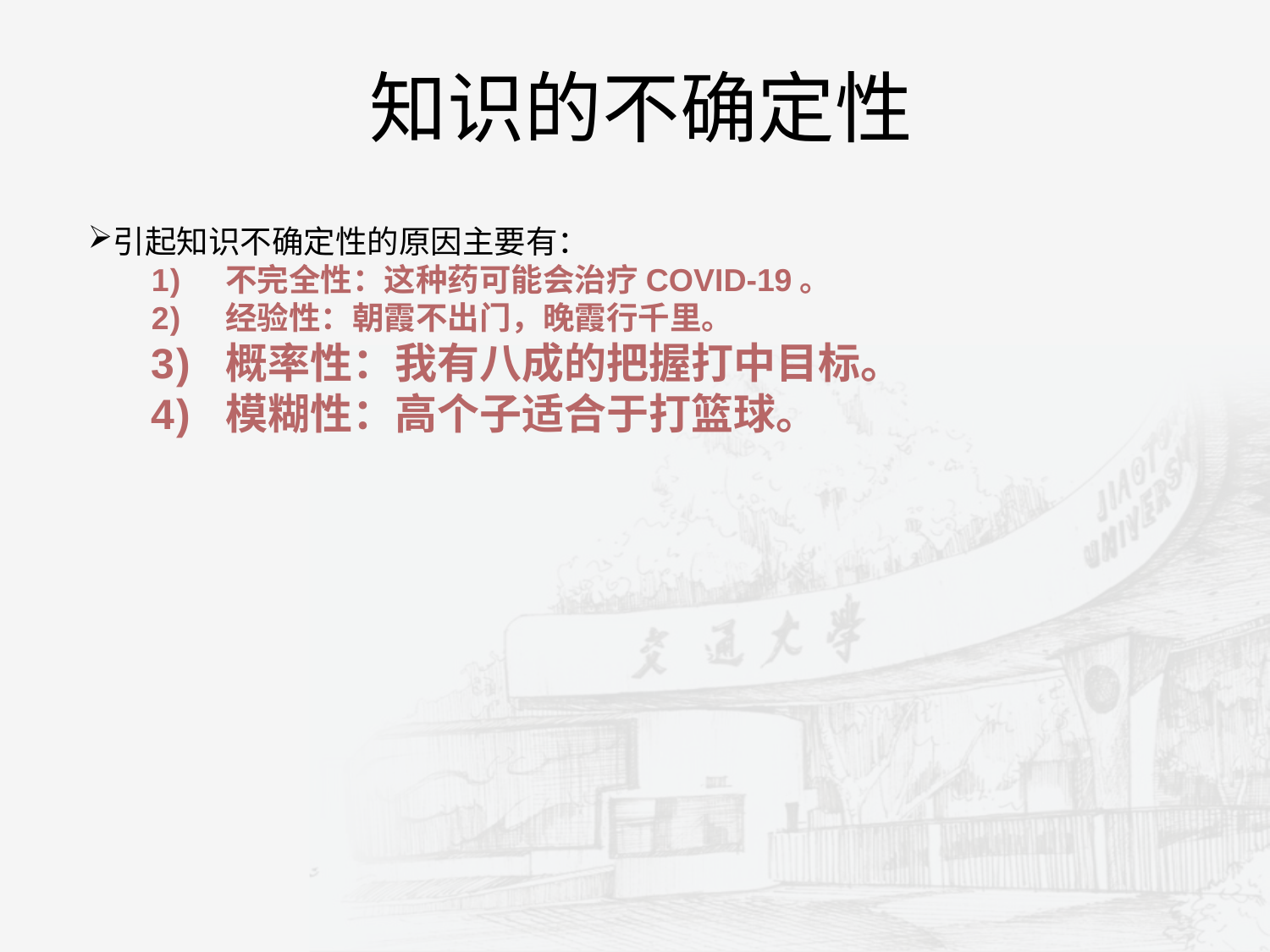

知识的不确定性
引起知识不确定性的原因主要有：
不完全性：这种药可能会治疗COVID-19。
经验性：朝霞不出门，晚霞行千里。
概率性：我有八成的把握打中目标。
模糊性：高个子适合于打篮球。

4